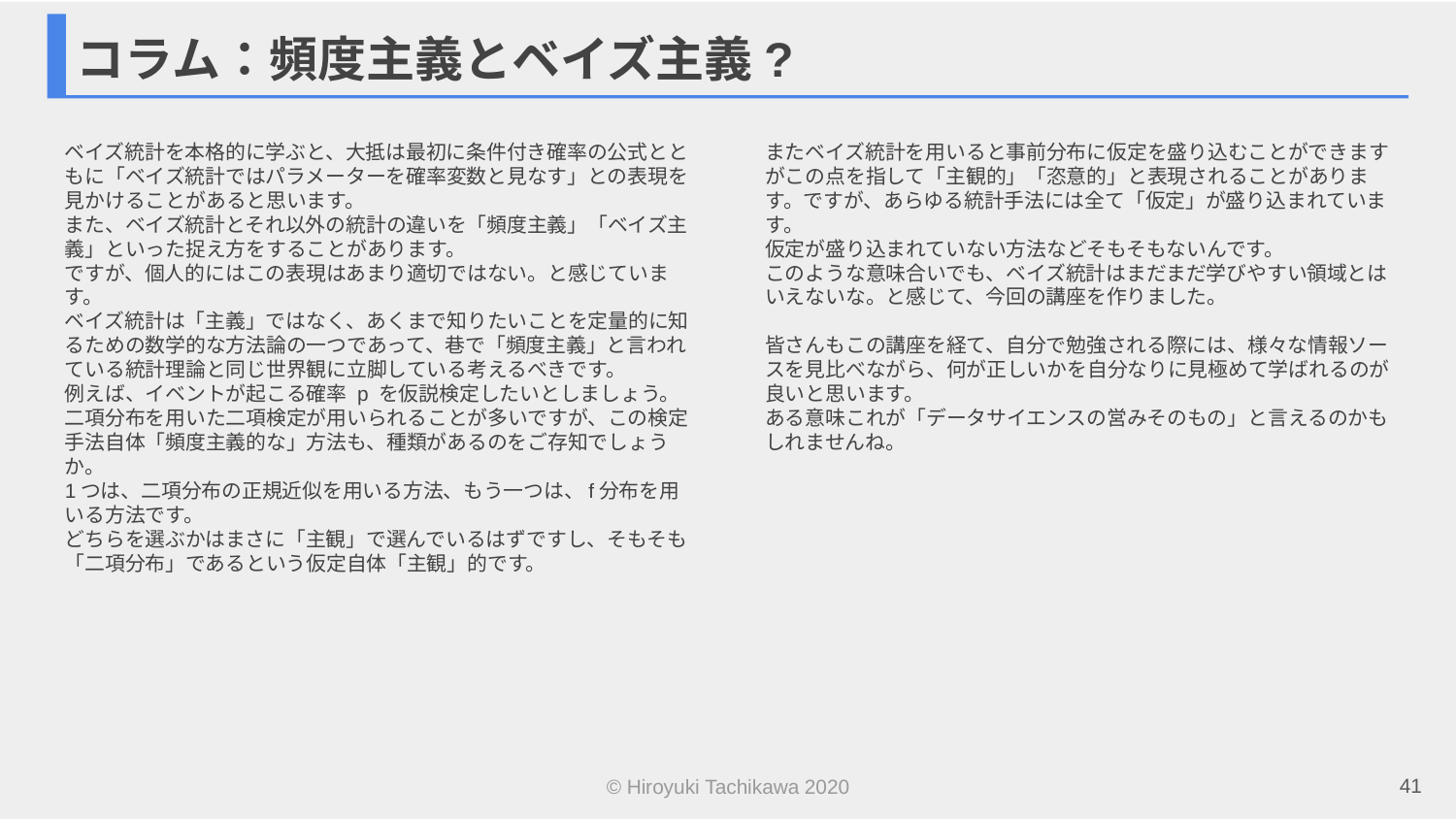

# コラム：頻度主義とベイズ主義?
ベイズ統計を本格的に学ぶと、大抵は最初に条件付き確率の公式とともに「ベイズ統計ではパラメーターを確率変数と見なす」との表現を見かけることがあると思います。
また、ベイズ統計とそれ以外の統計の違いを「頻度主義」「ベイズ主義」といった捉え方をすることがあります。
ですが、個人的にはこの表現はあまり適切ではない。と感じています。
ベイズ統計は「主義」ではなく、あくまで知りたいことを定量的に知るための数学的な方法論の一つであって、巷で「頻度主義」と言われている統計理論と同じ世界観に立脚している考えるべきです。
例えば、イベントが起こる確率 p を仮説検定したいとしましょう。
二項分布を用いた二項検定が用いられることが多いですが、この検定手法自体「頻度主義的な」方法も、種類があるのをご存知でしょうか。
1つは、二項分布の正規近似を用いる方法、もう一つは、f分布を用いる方法です。
どちらを選ぶかはまさに「主観」で選んでいるはずですし、そもそも「二項分布」であるという仮定自体「主観」的です。

またベイズ統計を用いると事前分布に仮定を盛り込むことができますがこの点を指して「主観的」「恣意的」と表現されることがあります。ですが、あらゆる統計手法には全て「仮定」が盛り込まれています。
仮定が盛り込まれていない方法などそもそもないんです。
このような意味合いでも、ベイズ統計はまだまだ学びやすい領域とはいえないな。と感じて、今回の講座を作りました。

皆さんもこの講座を経て、自分で勉強される際には、様々な情報ソースを見比べながら、何が正しいかを自分なりに見極めて学ばれるのが良いと思います。
ある意味これが「データサイエンスの営みそのもの」と言えるのかもしれませんね。
41